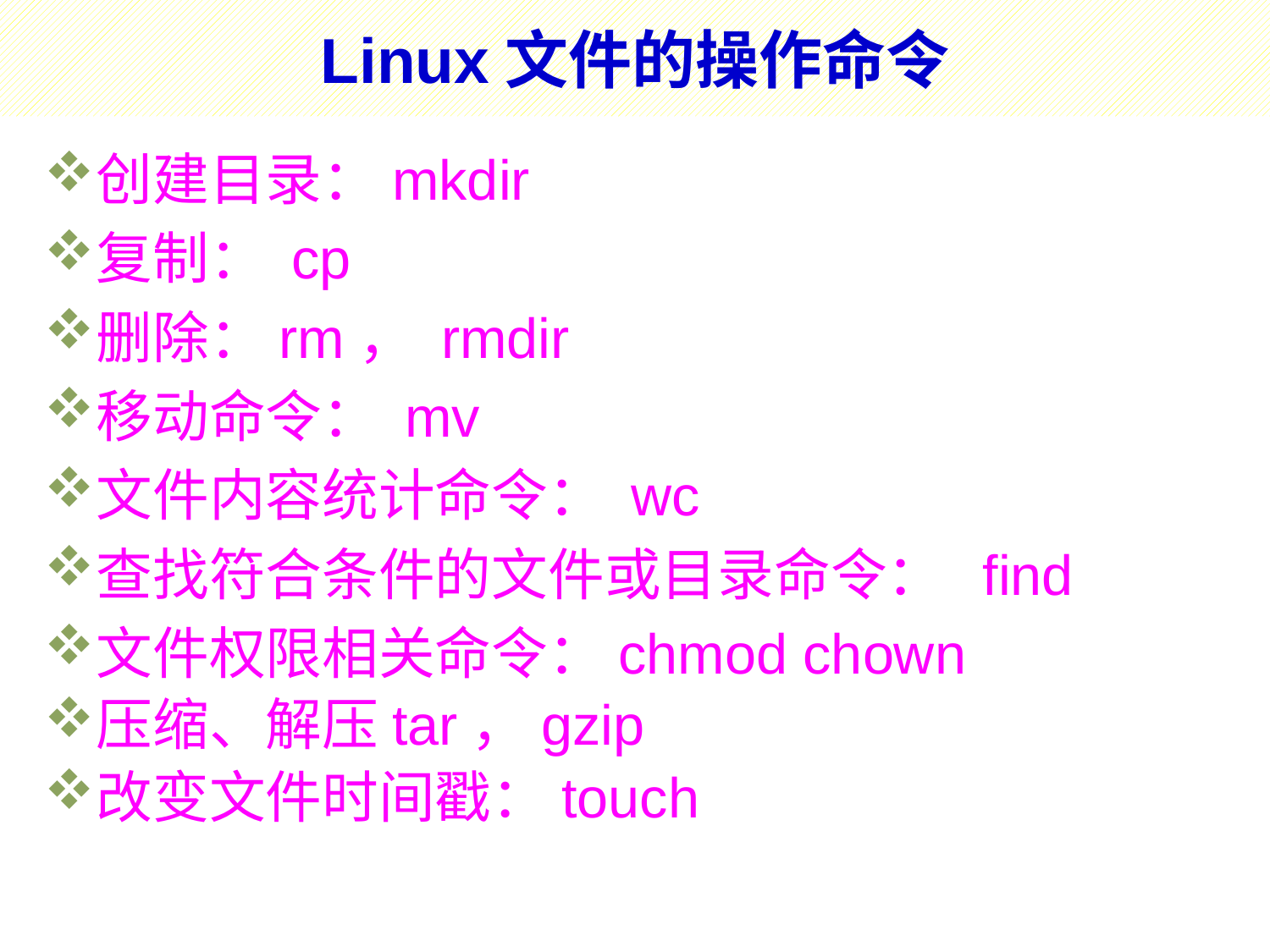

# Linux文件的操作命令
创建目录：mkdir
复制： cp
删除：rm， rmdir
移动命令： mv
文件内容统计命令： wc
查找符合条件的文件或目录命令：  find
文件权限相关命令：chmod chown
压缩、解压tar，gzip
改变文件时间戳：touch